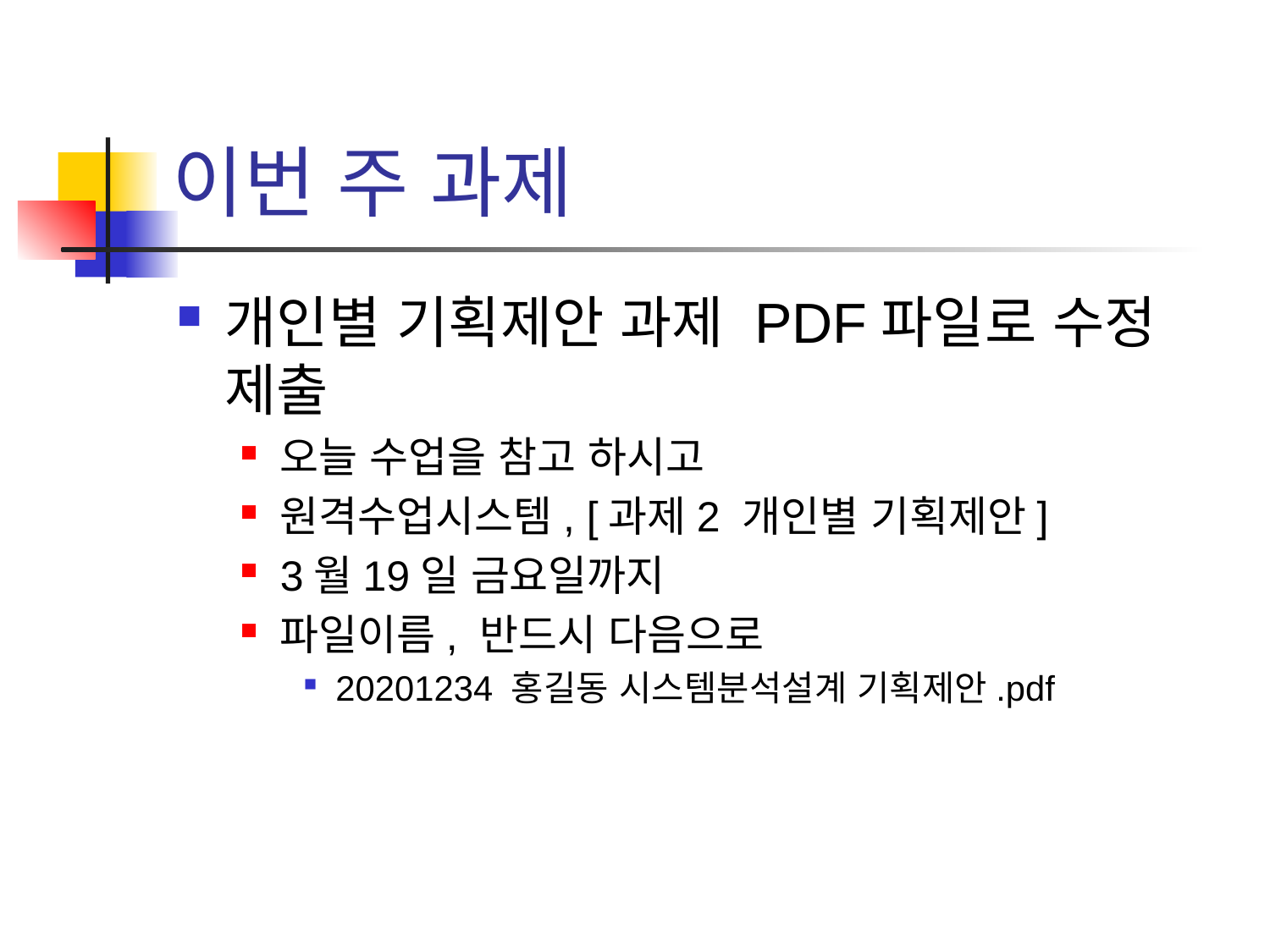

# 이번 주 과제
개인별 기획제안 과제 PDF파일로 수정 제출
오늘 수업을 참고 하시고
원격수업시스템, [과제2 개인별 기획제안]
3월19일 금요일까지
파일이름, 반드시 다음으로
20201234 홍길동 시스템분석설계 기획제안.pdf